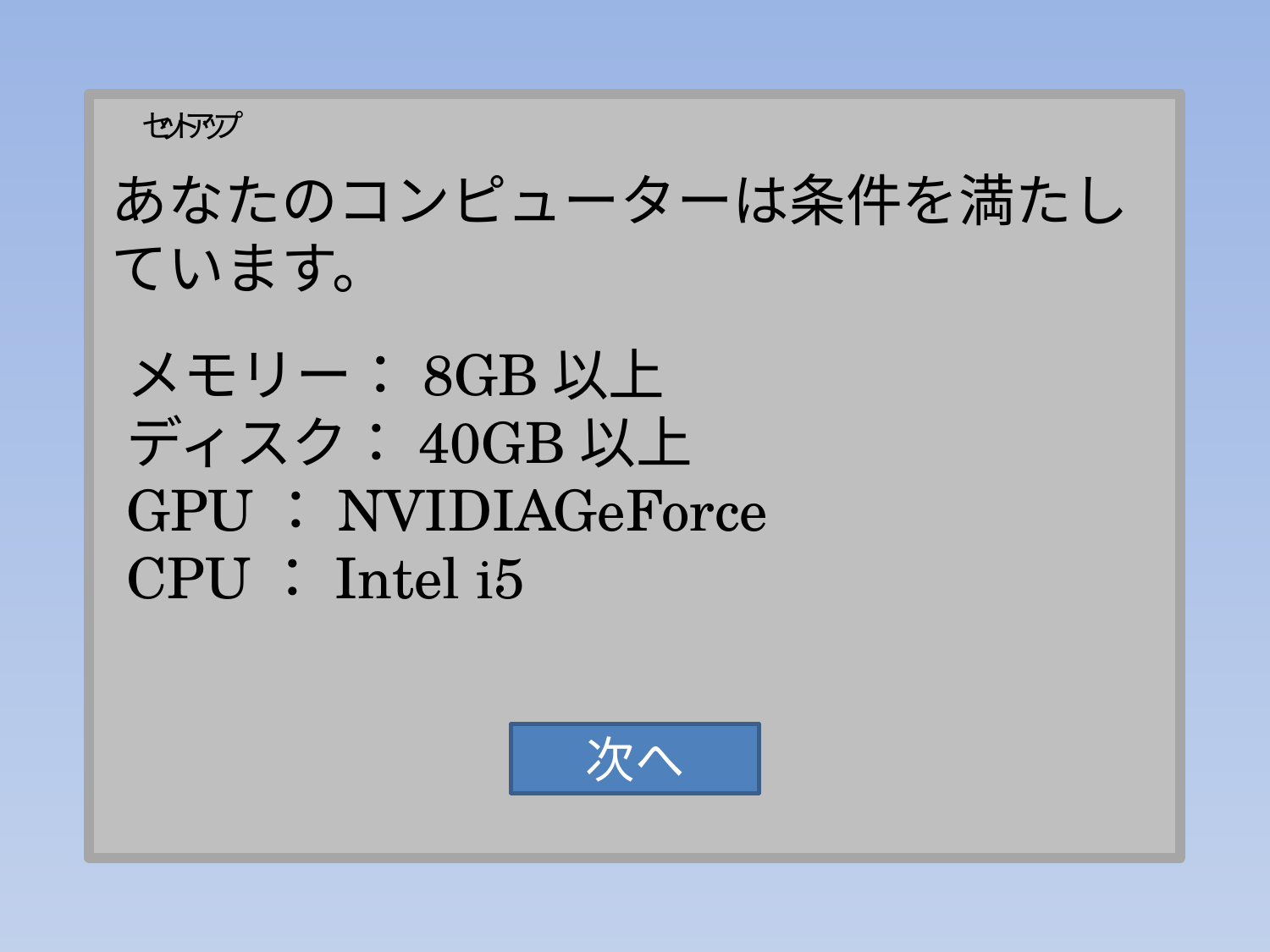

セットアップ
あなたのコンピューターは条件を満たしています。
メモリー：8GB以上
ディスク：40GB以上
GPU：NVIDIAGeForce
CPU：Intel i5
次へ